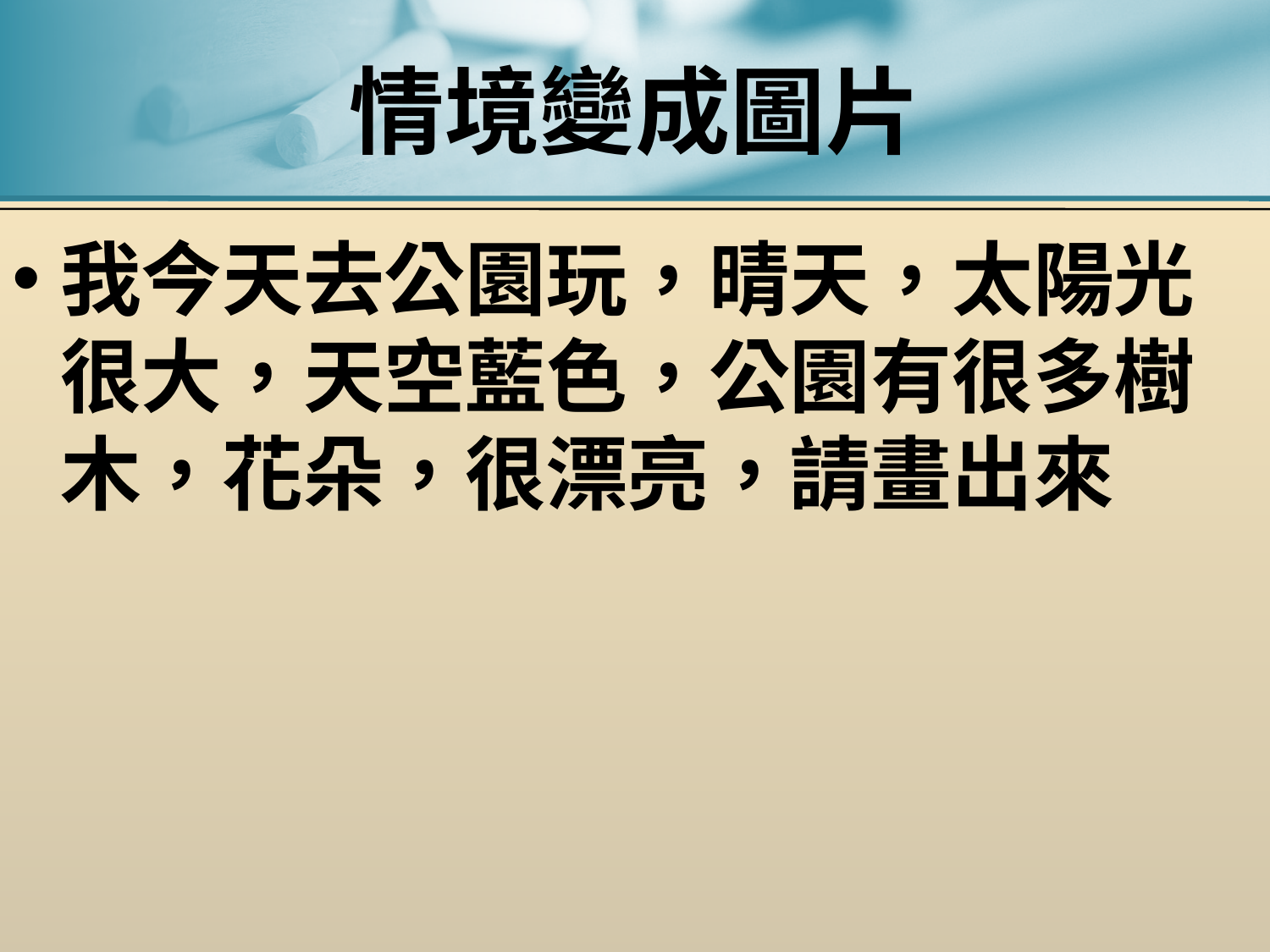

# 情境變成圖片
我今天去公園玩，晴天，太陽光很大，天空藍色，公園有很多樹木，花朵，很漂亮，請畫出來